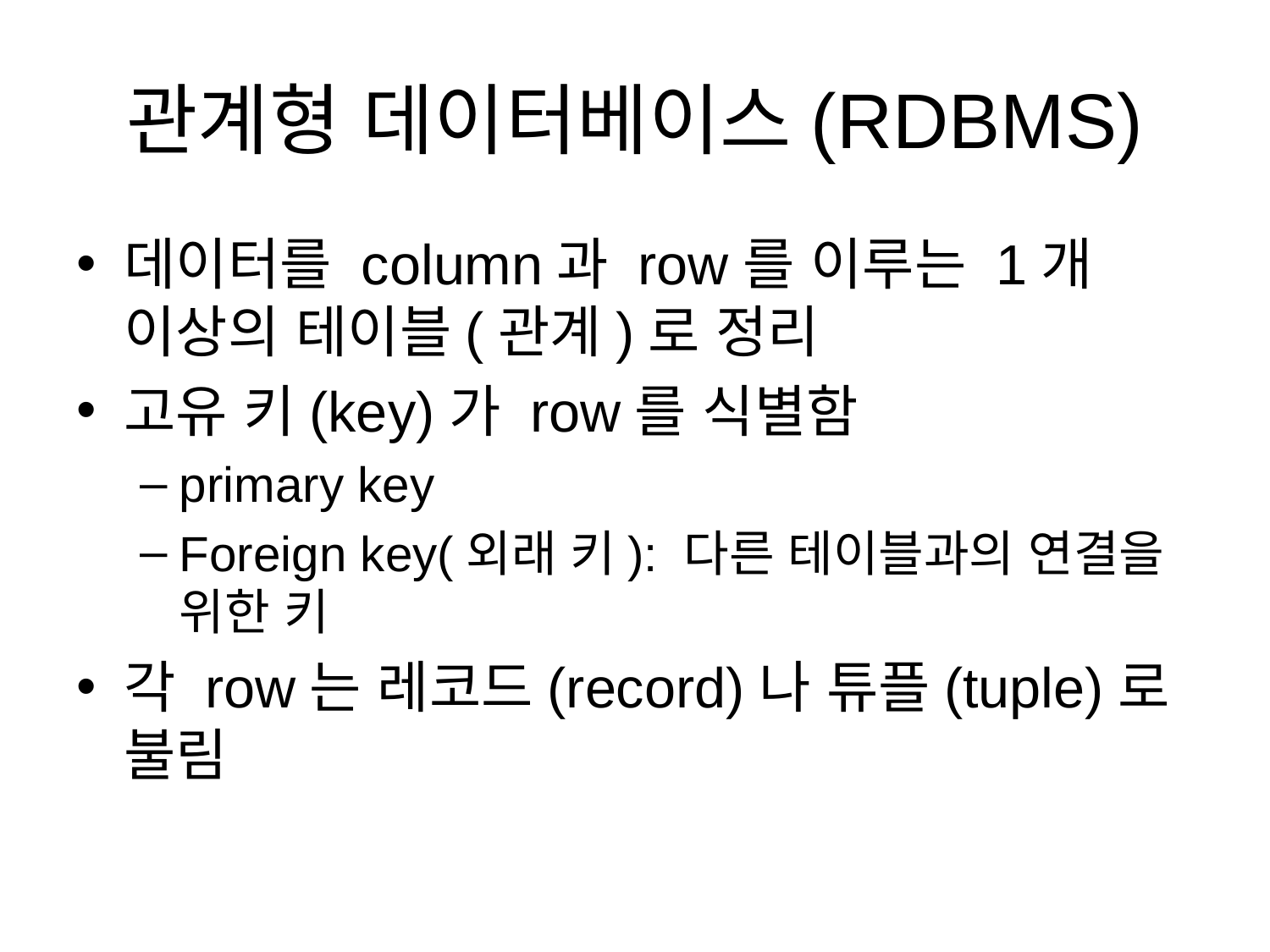

# 관계형 데이터베이스(RDBMS)
데이터를 column과 row를 이루는 1개 이상의 테이블(관계)로 정리
고유 키(key)가 row를 식별함
primary key
Foreign key(외래 키): 다른 테이블과의 연결을 위한 키
각 row는 레코드(record)나 튜플(tuple)로 불림